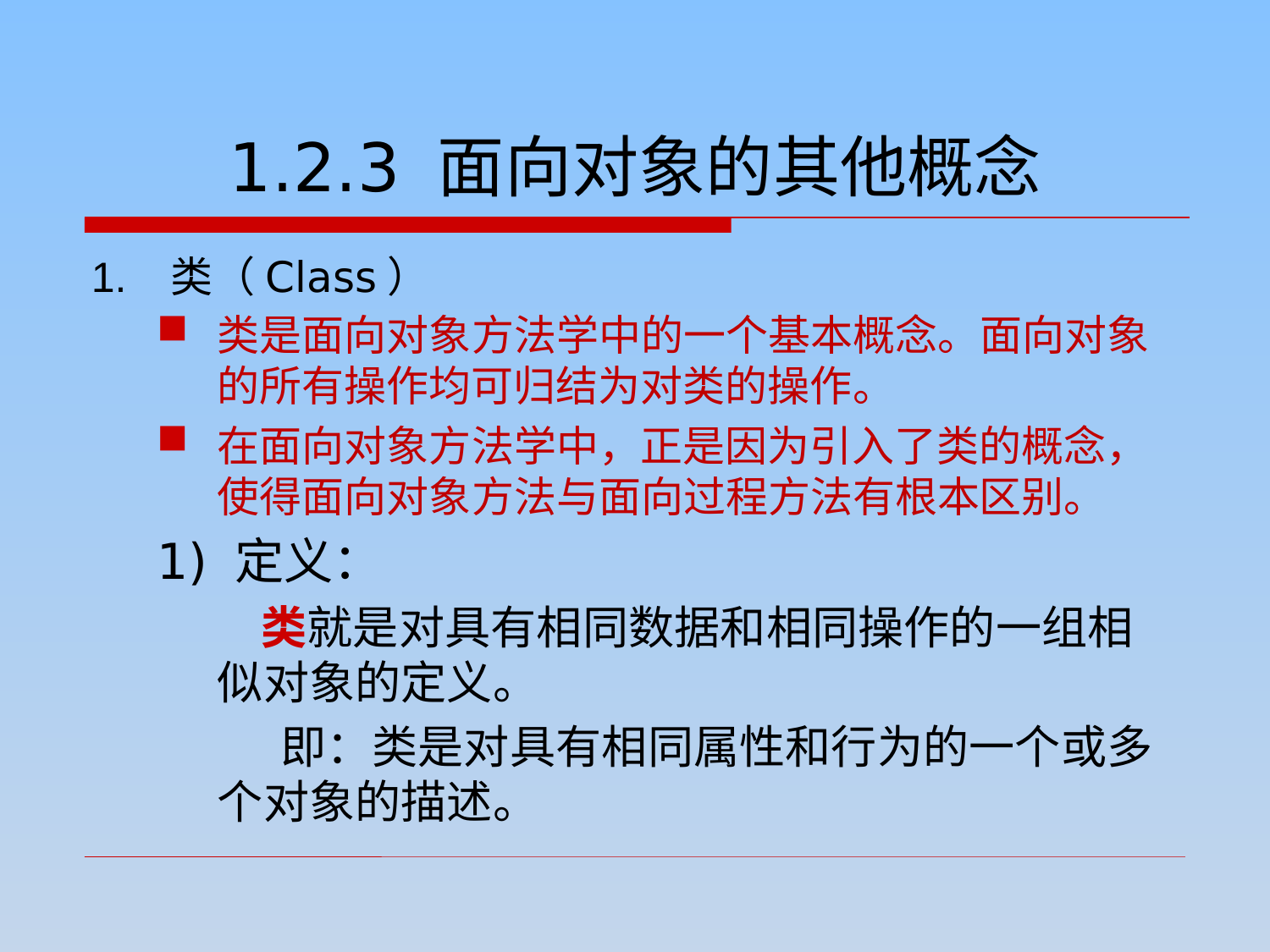

1.2.3 面向对象的其他概念
类（Class）
类是面向对象方法学中的一个基本概念。面向对象的所有操作均可归结为对类的操作。
在面向对象方法学中，正是因为引入了类的概念，使得面向对象方法与面向过程方法有根本区别。
1) 定义：
         类就是对具有相同数据和相同操作的一组相似对象的定义。
	     即：类是对具有相同属性和行为的一个或多个对象的描述。